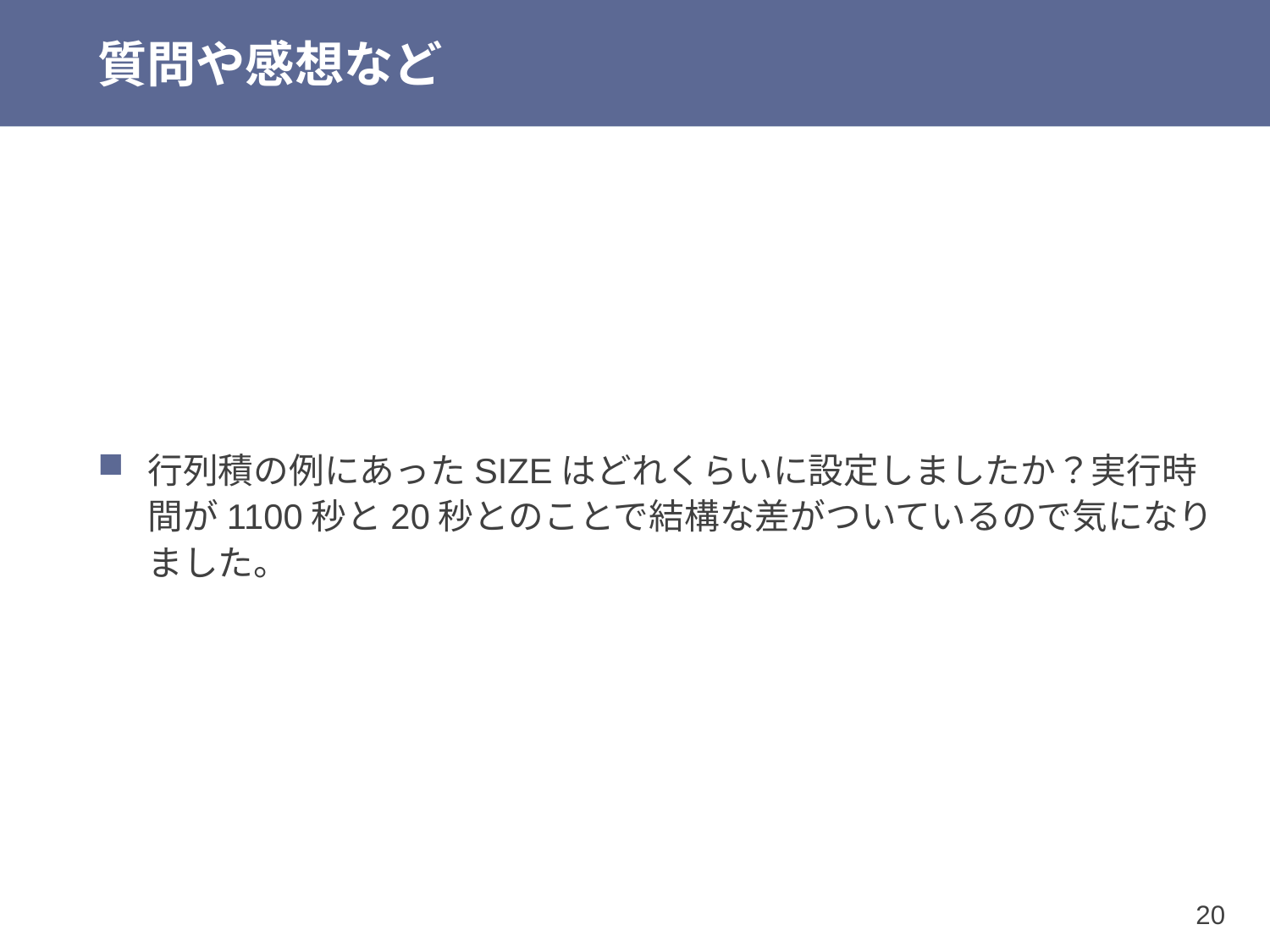

# 質問や感想など
行列積の例にあったSIZEはどれくらいに設定しましたか？実行時間が1100秒と20秒とのことで結構な差がついているので気になりました。